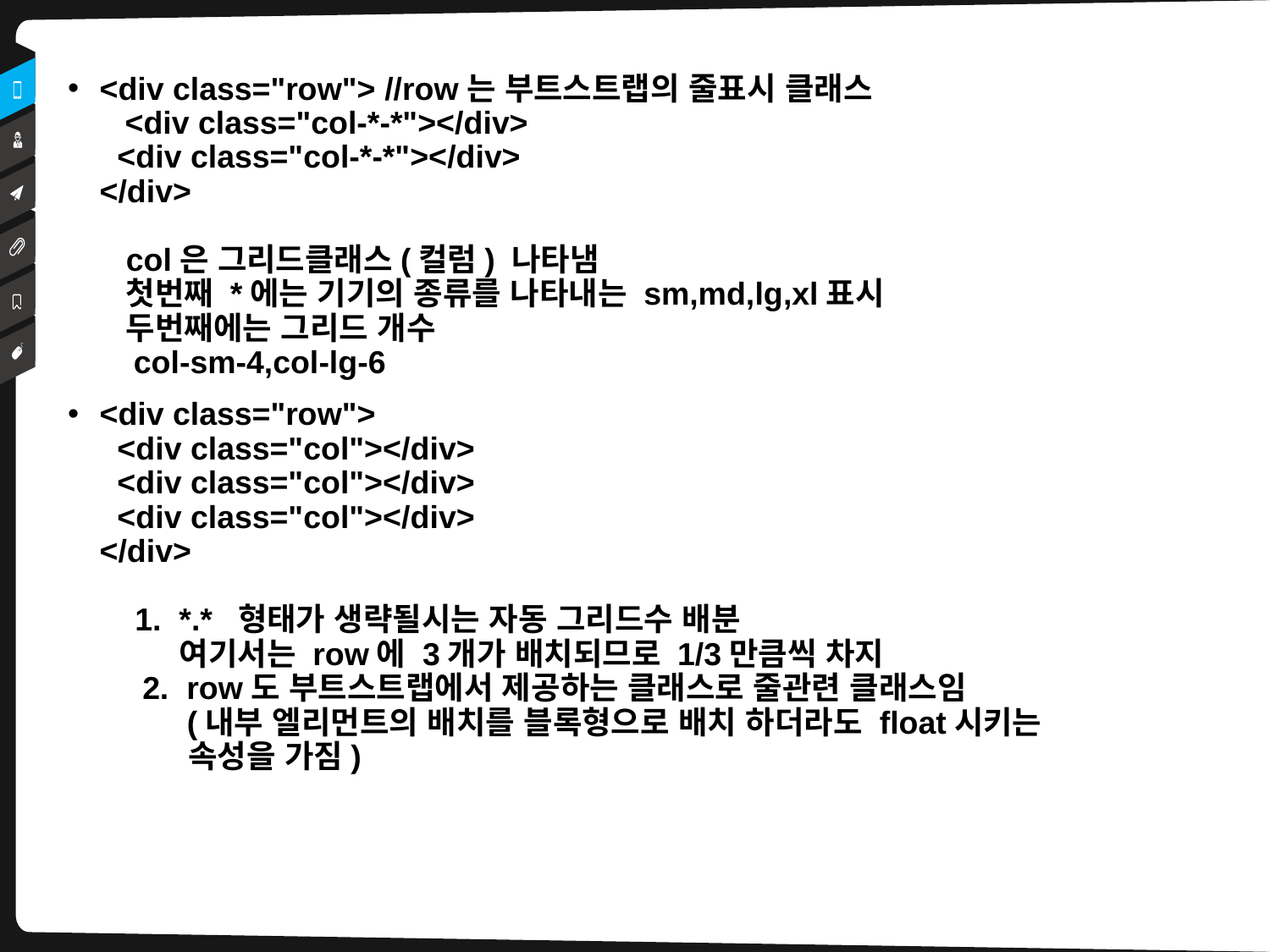

<div class="row"> //row는 부트스트랩의 줄표시 클래스
  <div class="col-*-*"></div>
  <div class="col-*-*"></div>
</div>
   col은 그리드클래스(컬럼) 나타냄
   첫번째 *에는 기기의 종류를 나타내는 sm,md,lg,xl표시
   두번째에는 그리드 개수
   col-sm-4,col-lg-6
<div class="row">
  <div class="col"></div>
  <div class="col"></div>
  <div class="col"></div>
</div>
    1.  *.*  형태가 생략될시는 자동 그리드수 배분
         여기서는 row에 3개가 배치되므로 1/3만큼씩 차지
    2.  row도 부트스트랩에서 제공하는 클래스로 줄관련 클래스임
         (내부 엘리먼트의 배치를 블록형으로 배치 하더라도 float시키는
          속성을 가짐)